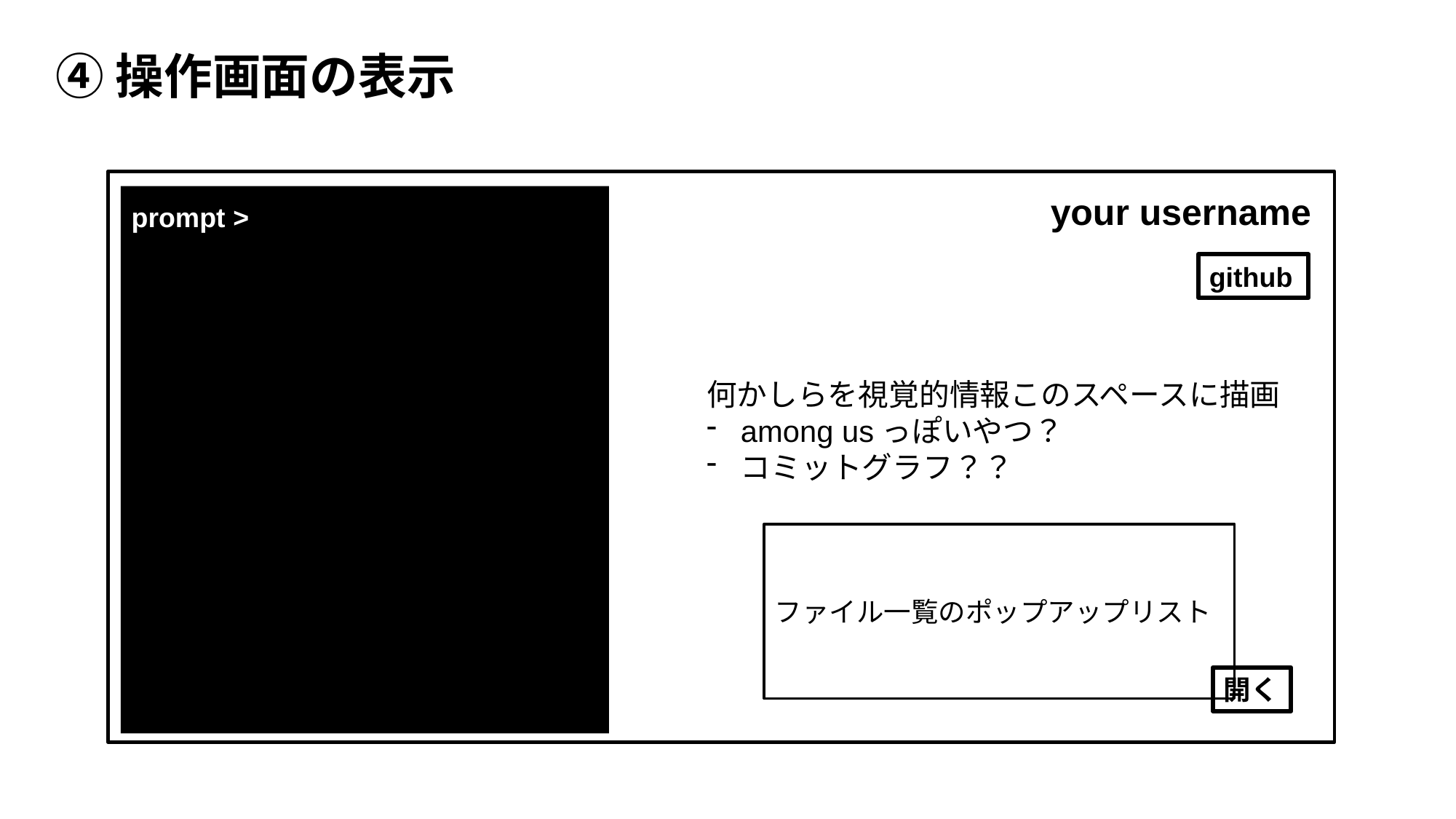

④操作画面の表示

your username

prompt >
github
何かしらを視覚的情報このスペースに描画
among usっぽいやつ？
コミットグラフ？？

ファイル一覧のポップアップリスト

開く